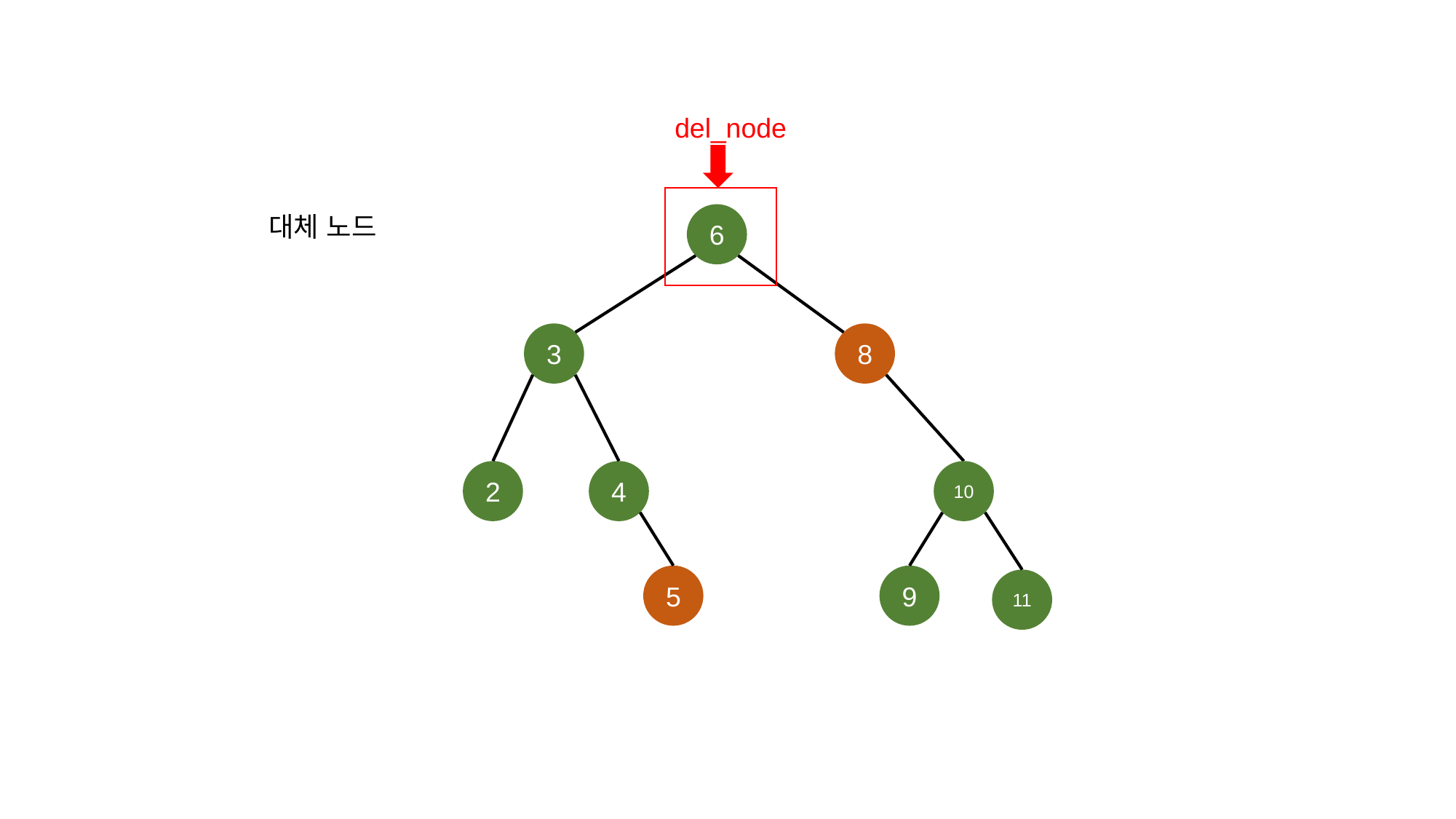

del_node

대체 노드
6
3
8
2
4
10
5
9
11